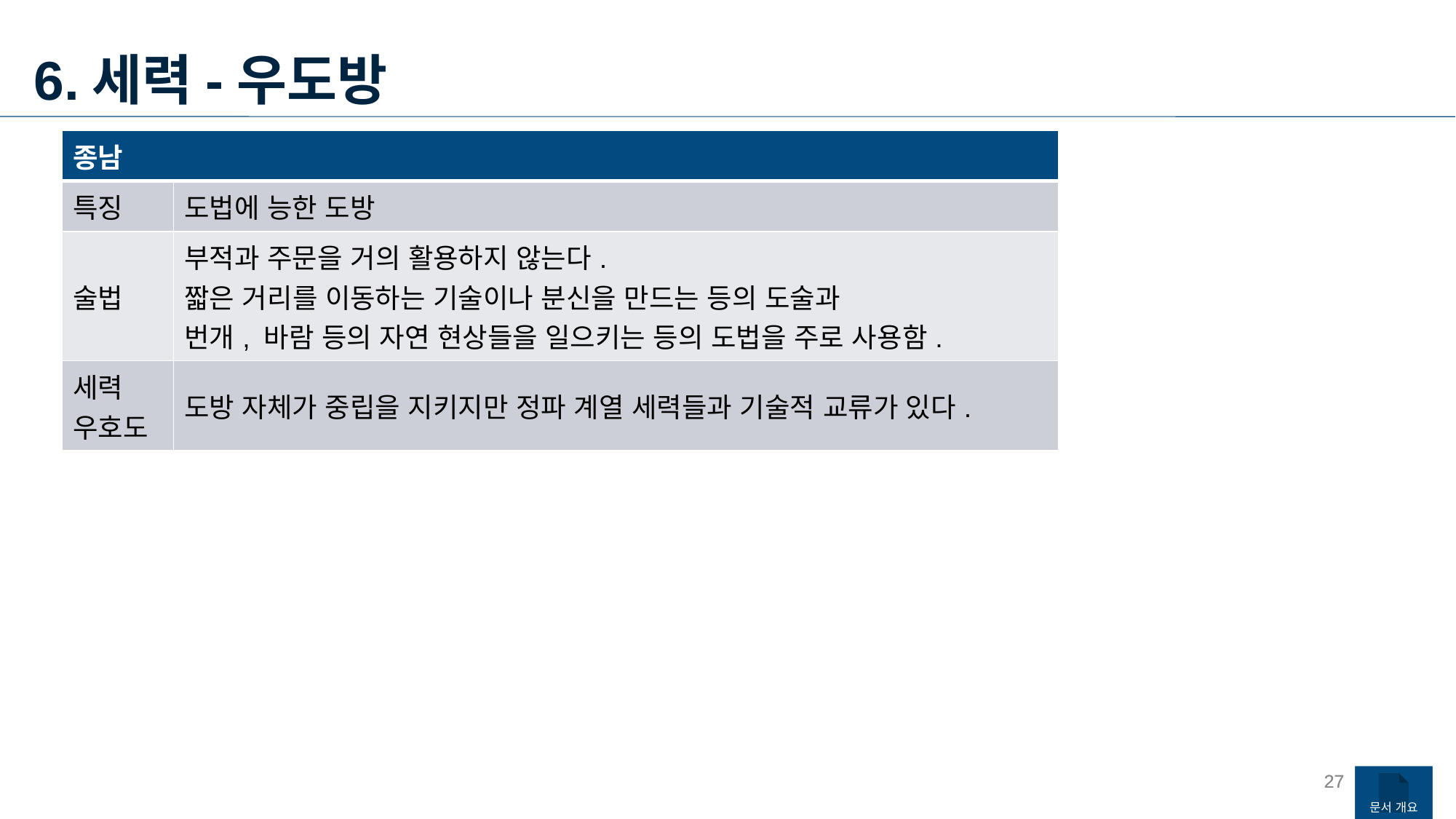

6.세력-우도방
| 종남 |  |
| --- | --- |
| 특징 | 도법에 능한 도방 |
| 술법 | 부적과 주문을 거의 활용하지 않는다. 짧은 거리를 이동하는 기술이나 분신을 만드는 등의 도술과 번개, 바람 등의 자연 현상들을 일으키는 등의 도법을 주로 사용함. |
| 세력 우호도 | 도방 자체가 중립을 지키지만 정파 계열 세력들과 기술적 교류가 있다. |
27
27

문서 개요

문서 개요